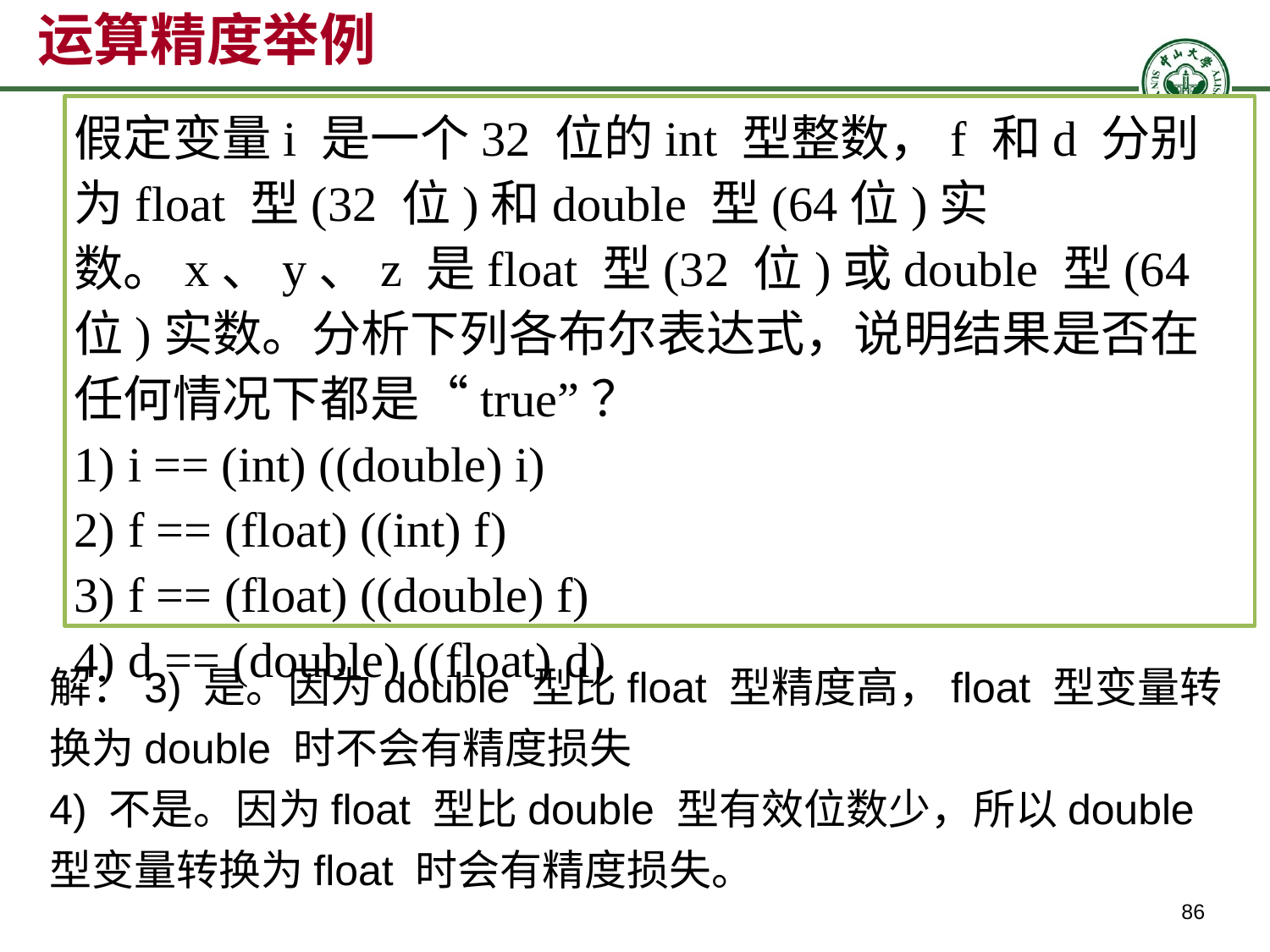

# 运算精度举例
假定变量i 是一个32 位的int 型整数，f 和d 分别为float 型(32 位)和double 型(64位)实数。x、y、z 是float 型(32 位)或double 型(64 位)实数。分析下列各布尔表达式，说明结果是否在任何情况下都是“true”？
1) i == (int) ((double) i)
2) f == (float) ((int) f)
3) f == (float) ((double) f)
4) d == (double) ((float) d)
解：3) 是。因为double 型比float 型精度高，float 型变量转换为double 时不会有精度损失
4) 不是。因为float 型比double 型有效位数少，所以double 型变量转换为float 时会有精度损失。